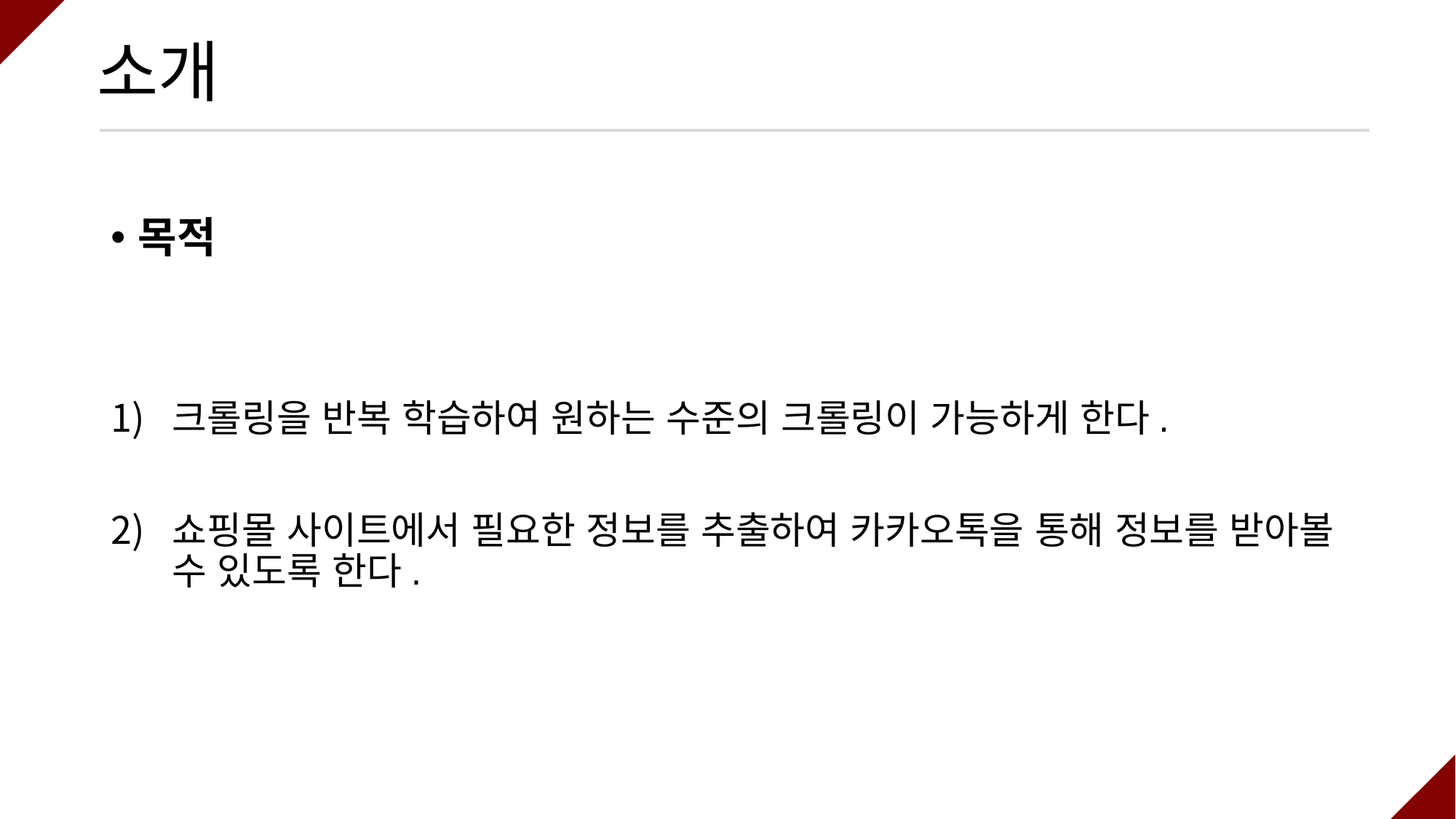

# 소개
목적

크롤링을 반복 학습하여 원하는 수준의 크롤링이 가능하게 한다.

쇼핑몰 사이트에서 필요한 정보를 추출하여 카카오톡을 통해 정보를 받아볼 수 있도록 한다.